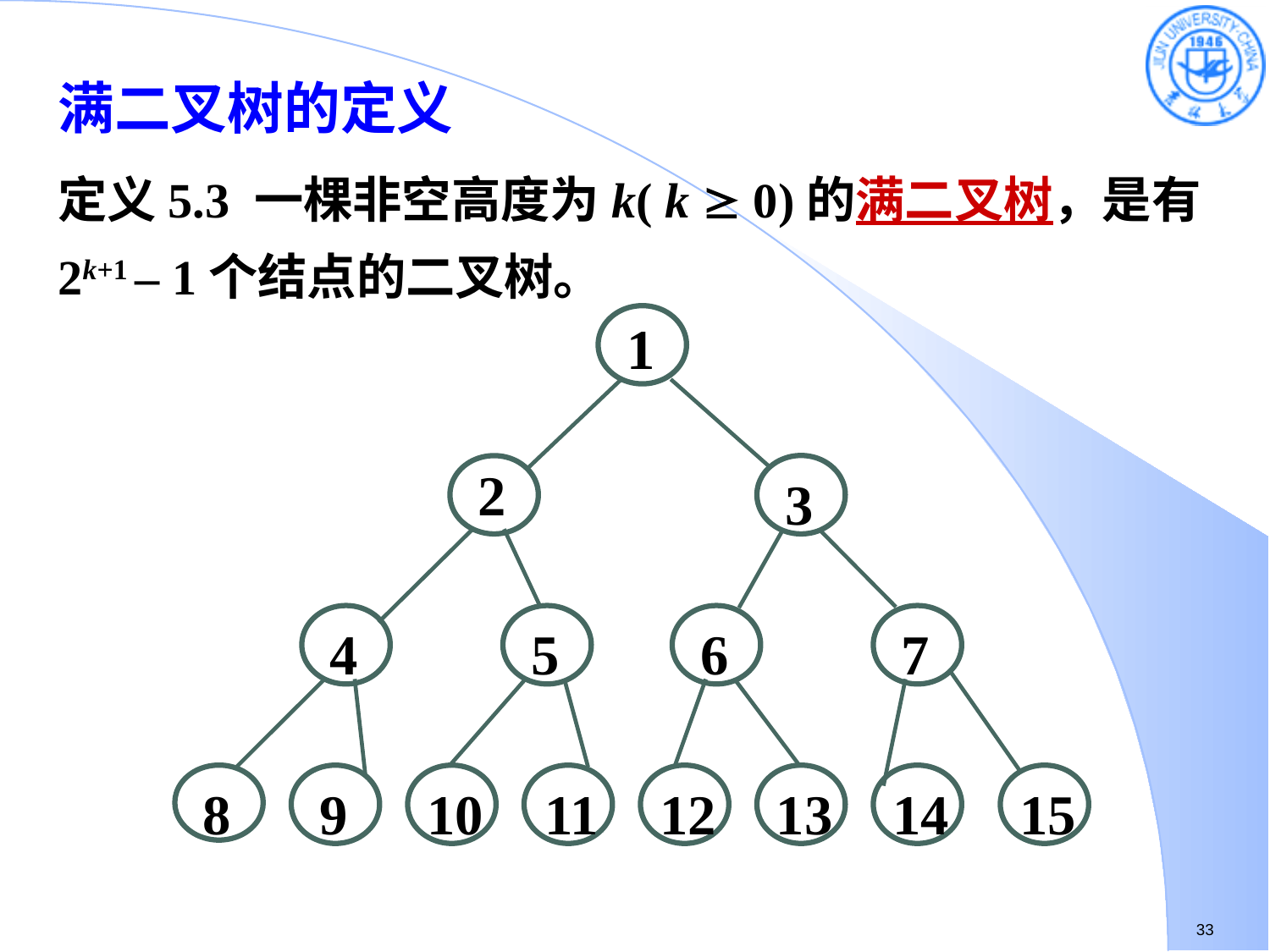

满二叉树的定义
定义5.3 一棵非空高度为k( k ≥ 0)的满二叉树，是有2k+1 – 1个结点的二叉树。
1

2

3

4

5

6

7

8

9

10

11

12

13

14

15